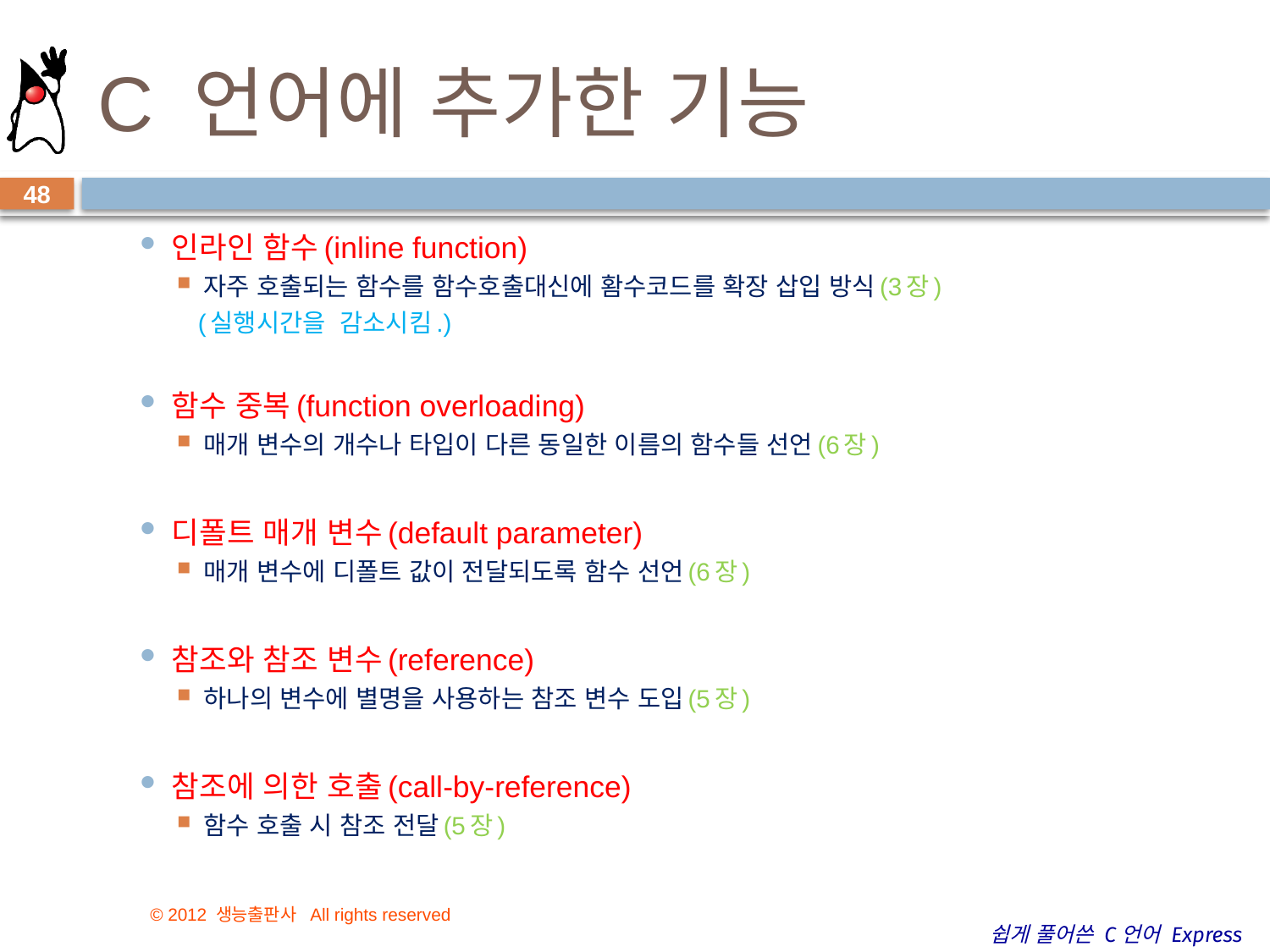

# C 언어에 추가한 기능
48
인라인 함수(inline function)
자주 호출되는 함수를 함수호출대신에 홤수코드를 확장 삽입 방식(3장)
   (실행시간을  감소시킴.)

함수 중복(function overloading)
매개 변수의 개수나 타입이 다른 동일한 이름의 함수들 선언(6장)

디폴트 매개 변수(default parameter)
매개 변수에 디폴트 값이 전달되도록 함수 선언(6장)

참조와 참조 변수(reference)
하나의 변수에 별명을 사용하는 참조 변수 도입(5장)

참조에 의한 호출(call-by-reference)
함수 호출 시 참조 전달(5장)